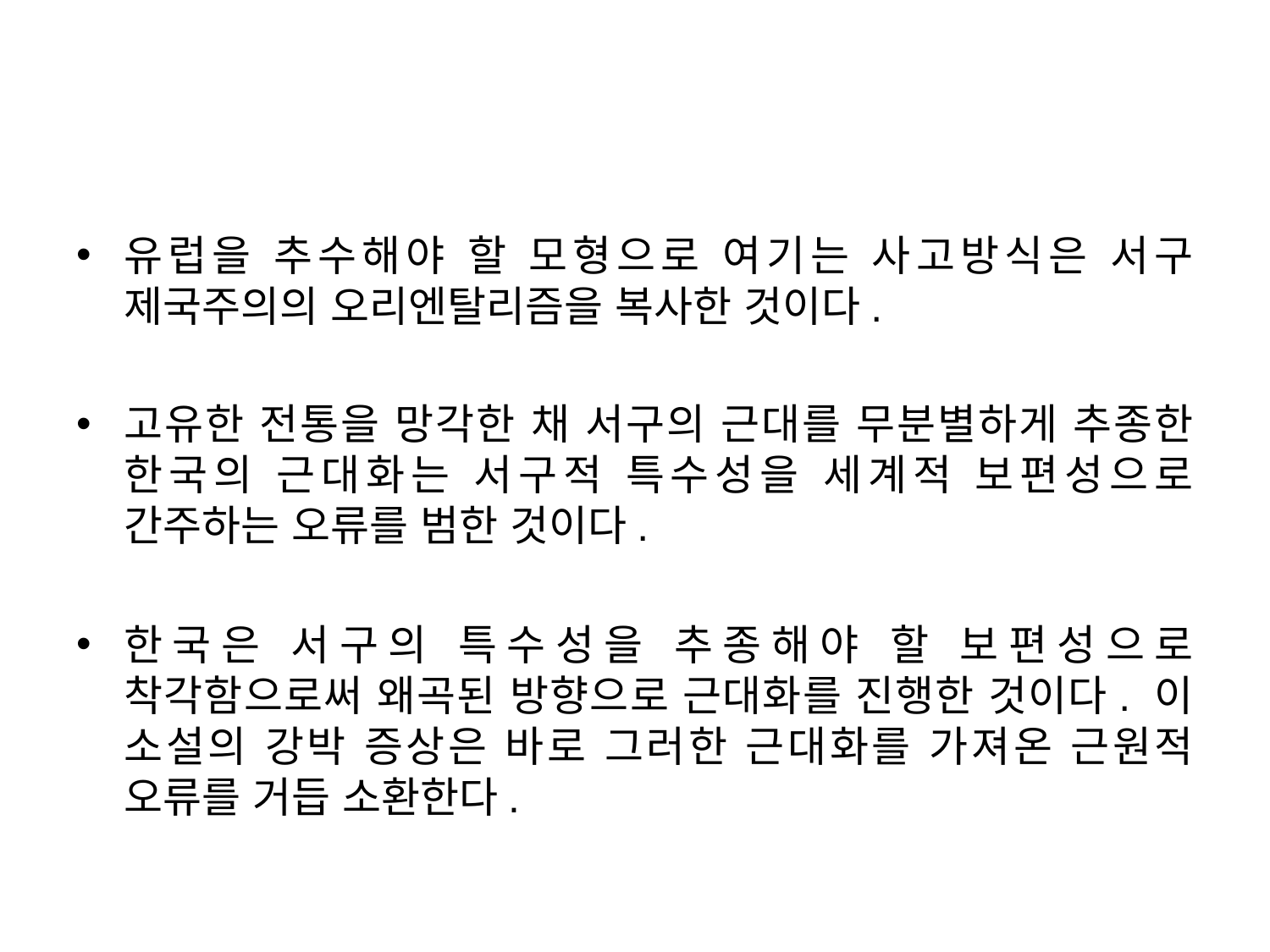

유럽을 추수해야 할 모형으로 여기는 사고방식은 서구 제국주의의 오리엔탈리즘을 복사한 것이다.

고유한 전통을 망각한 채 서구의 근대를 무분별하게 추종한 한국의 근대화는 서구적 특수성을 세계적 보편성으로 간주하는 오류를 범한 것이다.

한국은 서구의 특수성을 추종해야 할 보편성으로 착각함으로써 왜곡된 방향으로 근대화를 진행한 것이다. 이 소설의 강박 증상은 바로 그러한 근대화를 가져온 근원적 오류를 거듭 소환한다.